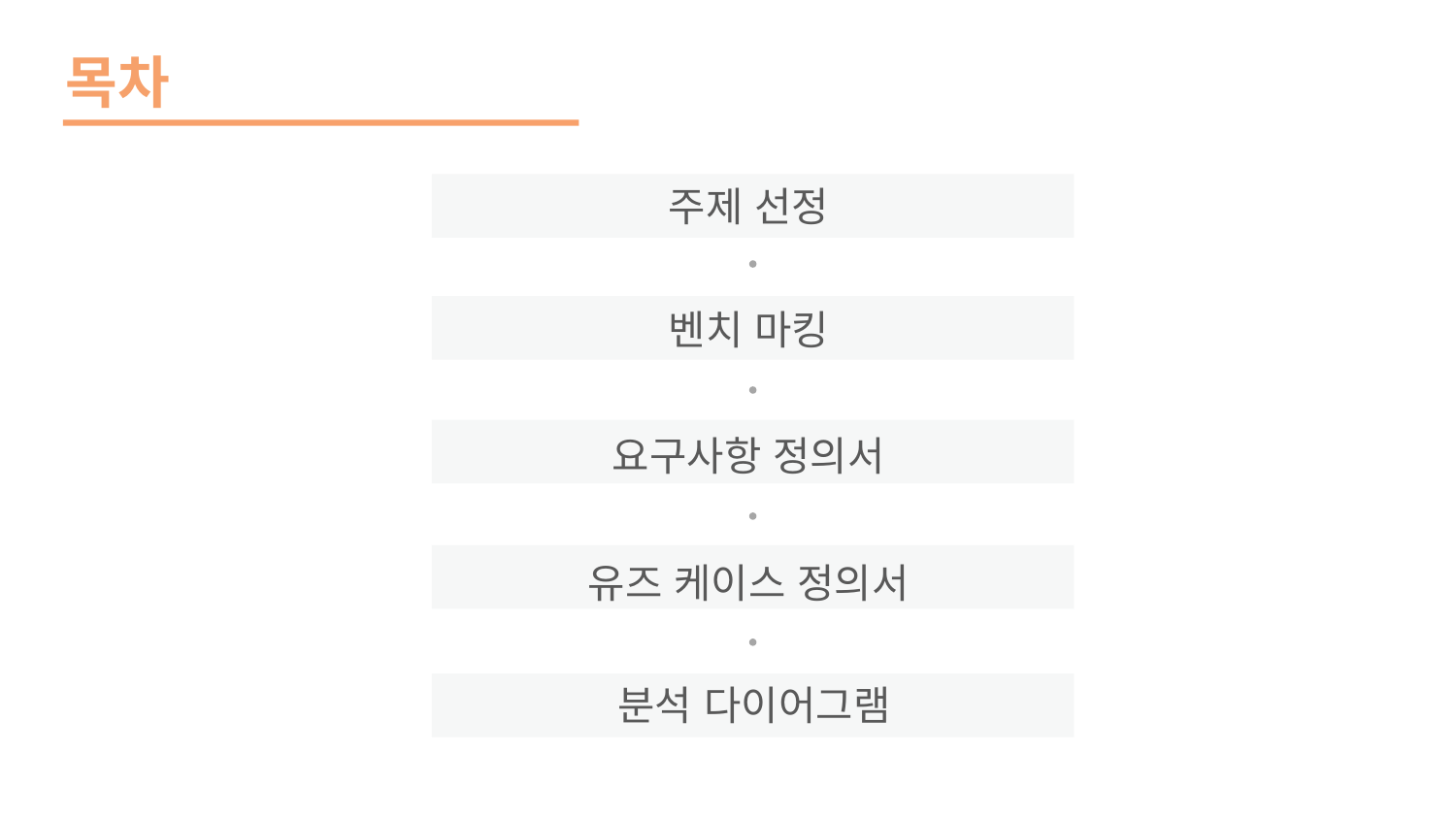

목차

주제 선정

벤치 마킹

요구사항 정의서

유즈 케이스 정의서

분석 다이어그램